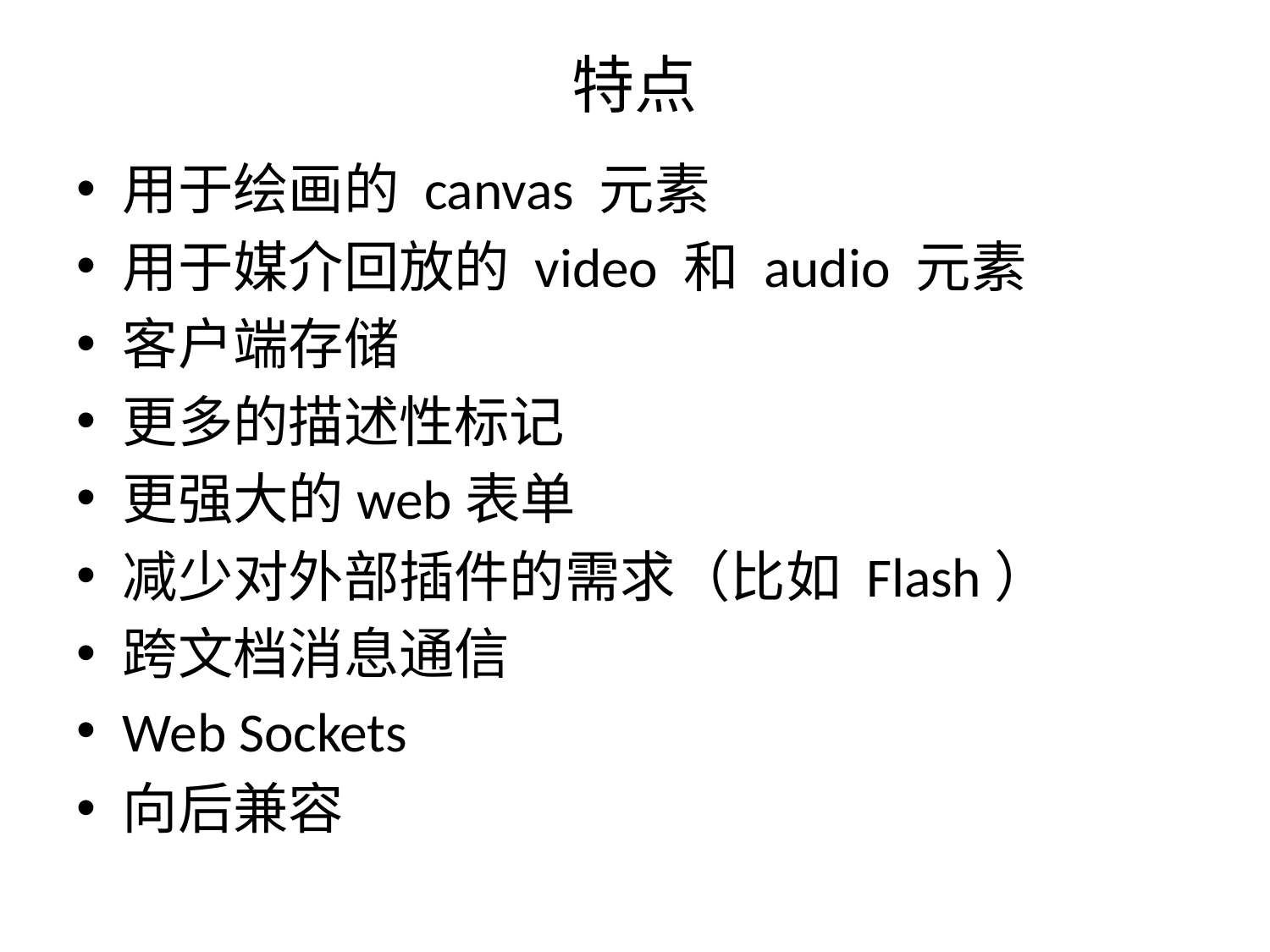

# 特点
用于绘画的 canvas 元素
用于媒介回放的 video 和 audio 元素
客户端存储
更多的描述性标记
更强大的web表单
减少对外部插件的需求（比如 Flash）
跨文档消息通信
Web Sockets
向后兼容